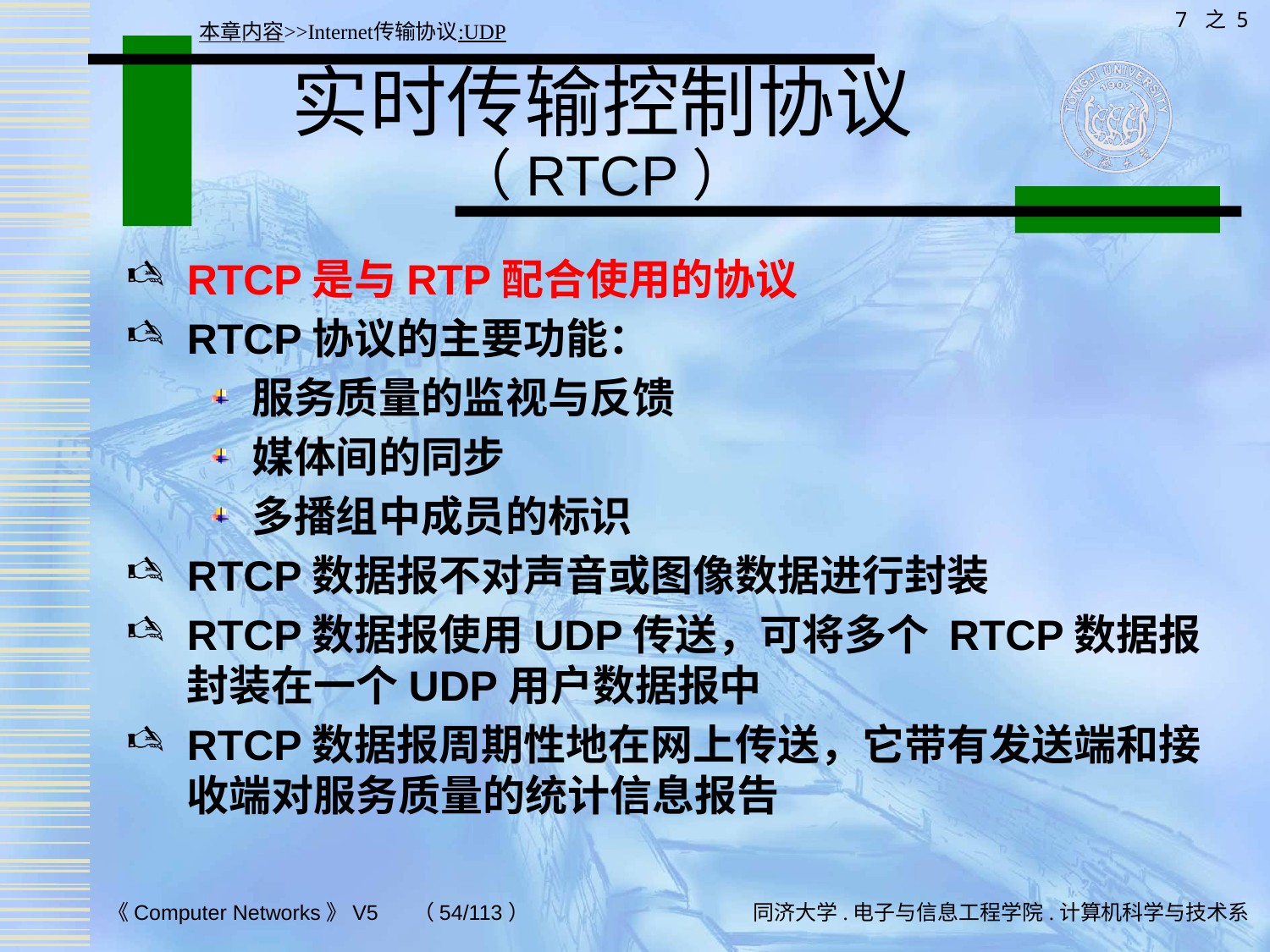

7 之 5
本章内容>>Internet传输协议:UDP
# 实时传输控制协议 （RTCP）
RTCP是与RTP配合使用的协议
RTCP协议的主要功能：
服务质量的监视与反馈
媒体间的同步
多播组中成员的标识
RTCP数据报不对声音或图像数据进行封装
RTCP数据报使用UDP传送，可将多个 RTCP数据报封装在一个UDP用户数据报中
RTCP数据报周期性地在网上传送，它带有发送端和接收端对服务质量的统计信息报告